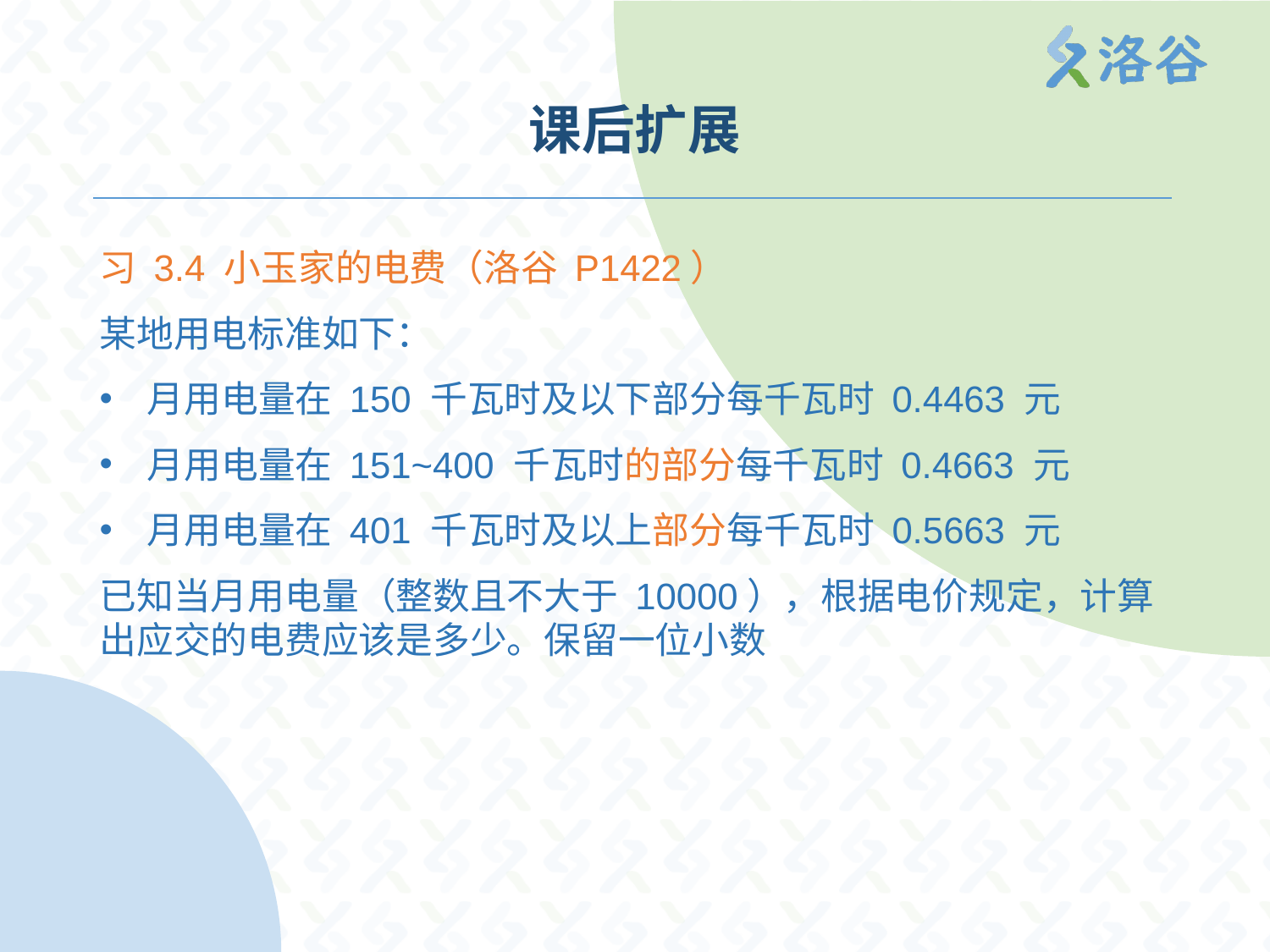

# 课后扩展
习 3.4 小玉家的电费（洛谷 P1422）
某地用电标准如下：
月用电量在 150 千瓦时及以下部分每千瓦时 0.4463 元
月用电量在 151~400 千瓦时的部分每千瓦时 0.4663 元
月用电量在 401 千瓦时及以上部分每千瓦时 0.5663 元
已知当月用电量（整数且不大于 10000），根据电价规定，计算出应交的电费应该是多少。保留一位小数